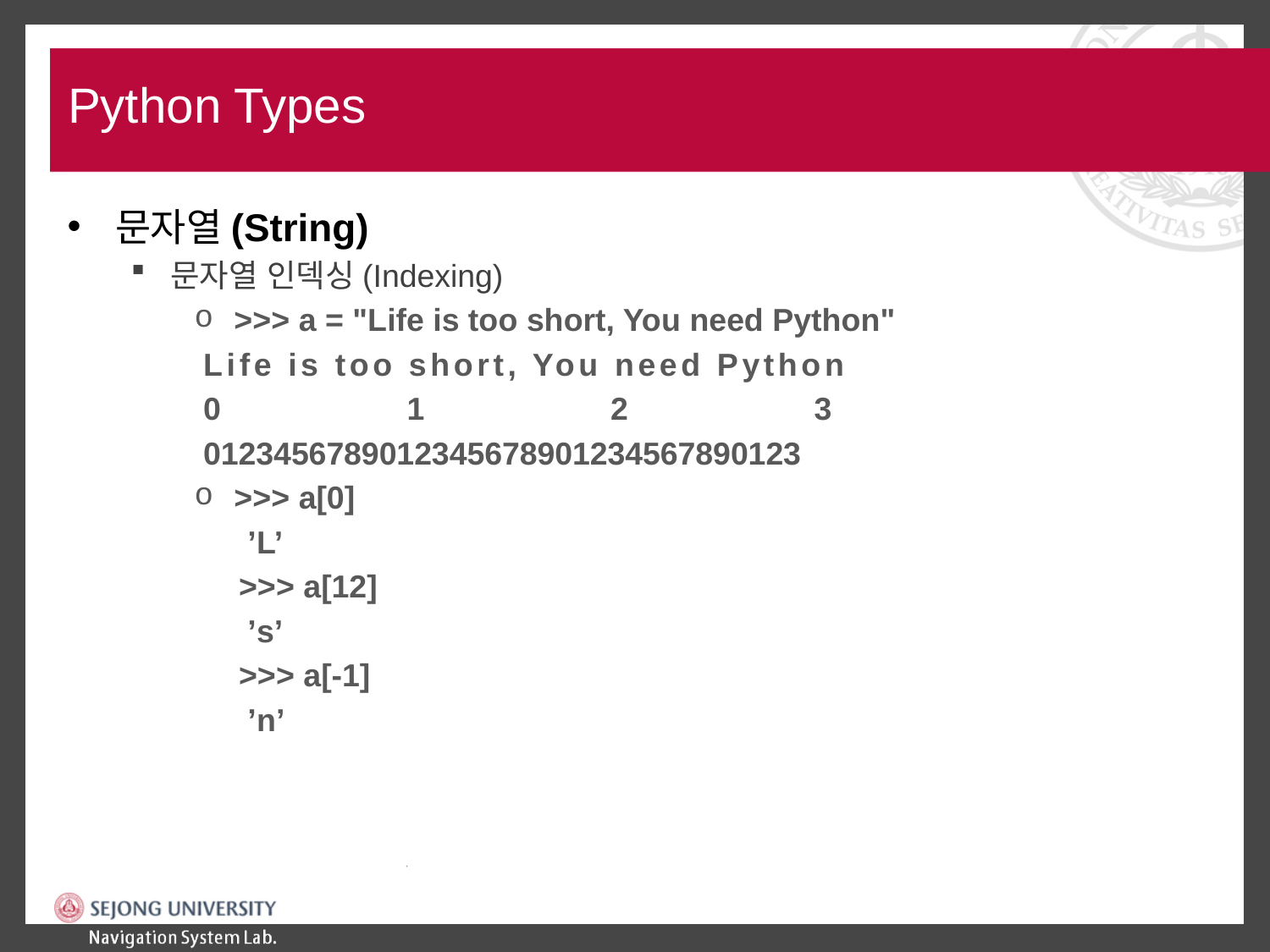

# Python Types
문자열(String)
문자열 인덱싱(Indexing)
>>> a = "Life is too short, You need Python"
 Life is too short, You need Python
 0                     1                     2                     3
 0123456789012345678901234567890123
>>> a[0]
      ’L’
     >>> a[12]
      ’s’
     >>> a[-1]
      ’n’